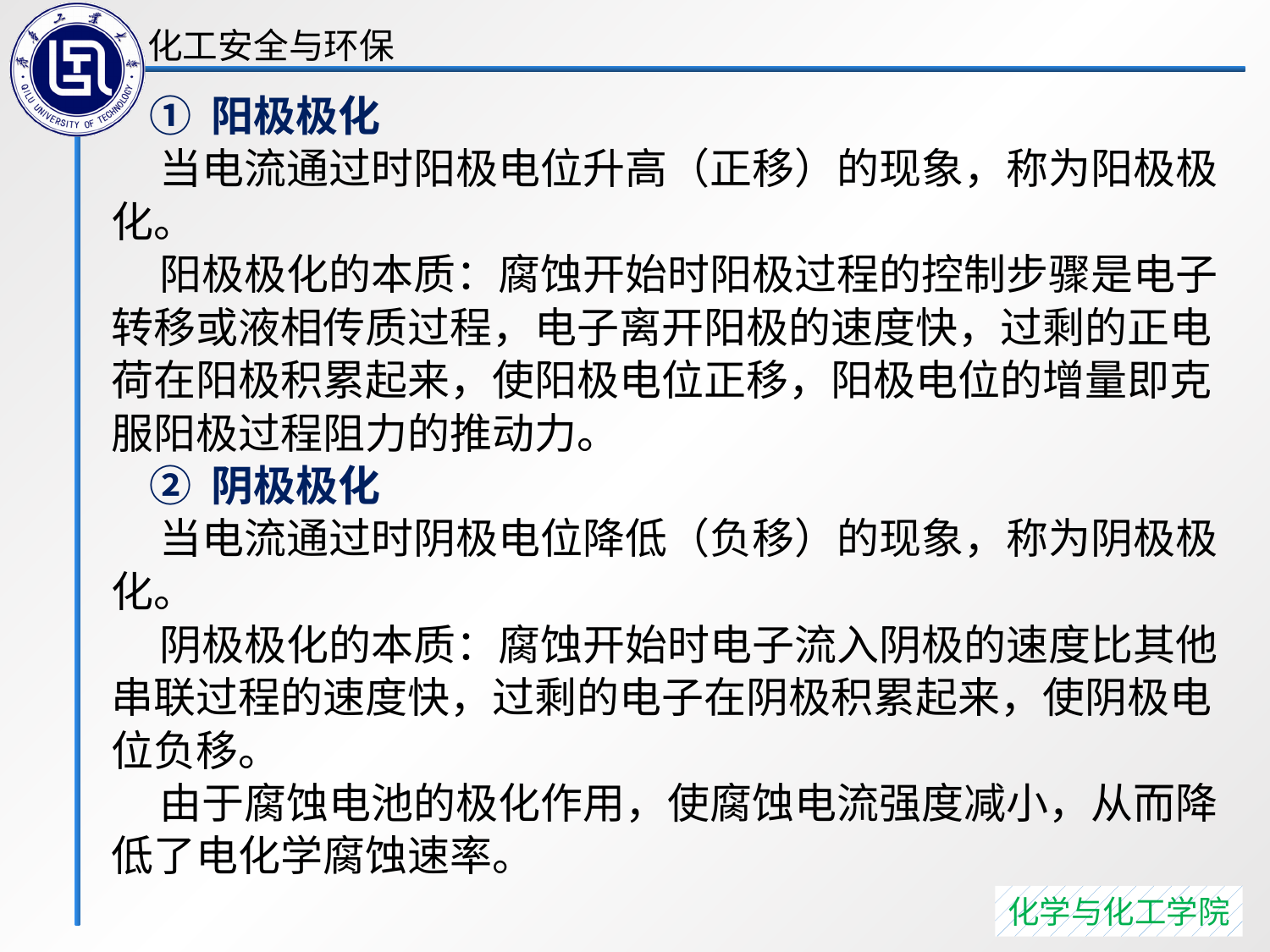

① 阳极极化
    当电流通过时阳极电位升高（正移）的现象，称为阳极极化。
    阳极极化的本质：腐蚀开始时阳极过程的控制步骤是电子转移或液相传质过程，电子离开阳极的速度快，过剩的正电荷在阳极积累起来，使阳极电位正移，阳极电位的增量即克服阳极过程阻力的推动力。
    ② 阴极极化
    当电流通过时阴极电位降低（负移）的现象，称为阴极极化。
    阴极极化的本质：腐蚀开始时电子流入阴极的速度比其他串联过程的速度快，过剩的电子在阴极积累起来，使阴极电位负移。
    由于腐蚀电池的极化作用，使腐蚀电流强度减小，从而降低了电化学腐蚀速率。